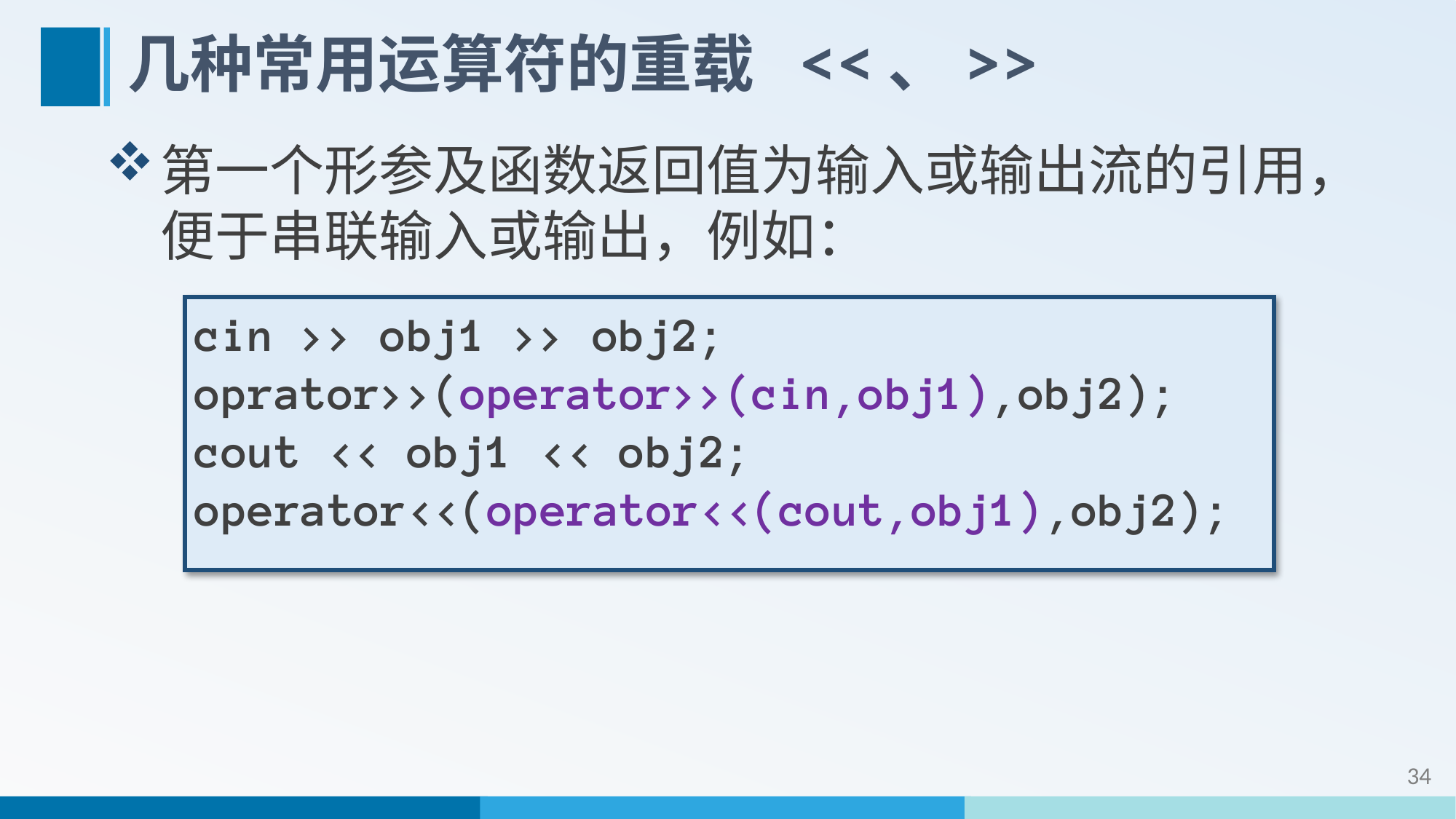

# 几种常用运算符的重载  <<、>>
第一个形参及函数返回值为输入或输出流的引用，便于串联输入或输出，例如：
cin >> obj1 >> obj2;
oprator>>(operator>>(cin,obj1),obj2);
cout << obj1 << obj2;
operator<<(operator<<(cout,obj1),obj2);